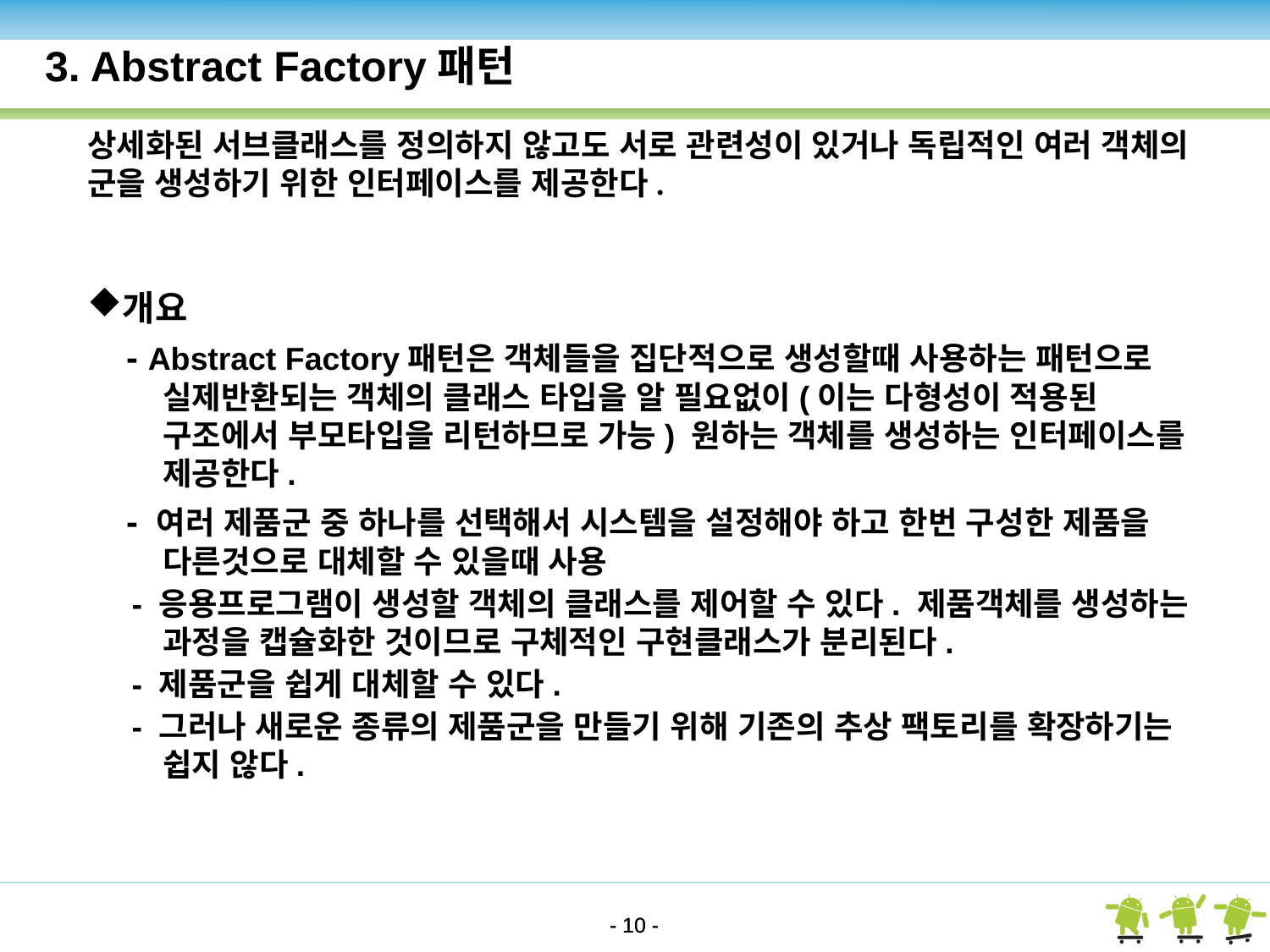

3. Abstract Factory패턴
상세화된 서브클래스를 정의하지 않고도 서로 관련성이 있거나 독립적인 여러 객체의 군을 생성하기 위한 인터페이스를 제공한다.

개요
    - Abstract Factory패턴은 객체들을 집단적으로 생성할때 사용하는 패턴으로 실제반환되는 객체의 클래스 타입을 알 필요없이(이는 다형성이 적용된 구조에서 부모타입을 리턴하므로 가능) 원하는 객체를 생성하는 인터페이스를 제공한다.
    - 여러 제품군 중 하나를 선택해서 시스템을 설정해야 하고 한번 구성한 제품을 다른것으로 대체할 수 있을때 사용
     - 응용프로그램이 생성할 객체의 클래스를 제어할 수 있다. 제품객체를 생성하는 과정을 캡슐화한 것이므로 구체적인 구현클래스가 분리된다.
     - 제품군을 쉽게 대체할 수 있다.
     - 그러나 새로운 종류의 제품군을 만들기 위해 기존의 추상 팩토리를 확장하기는 쉽지 않다.

- 10 -
- 10 -